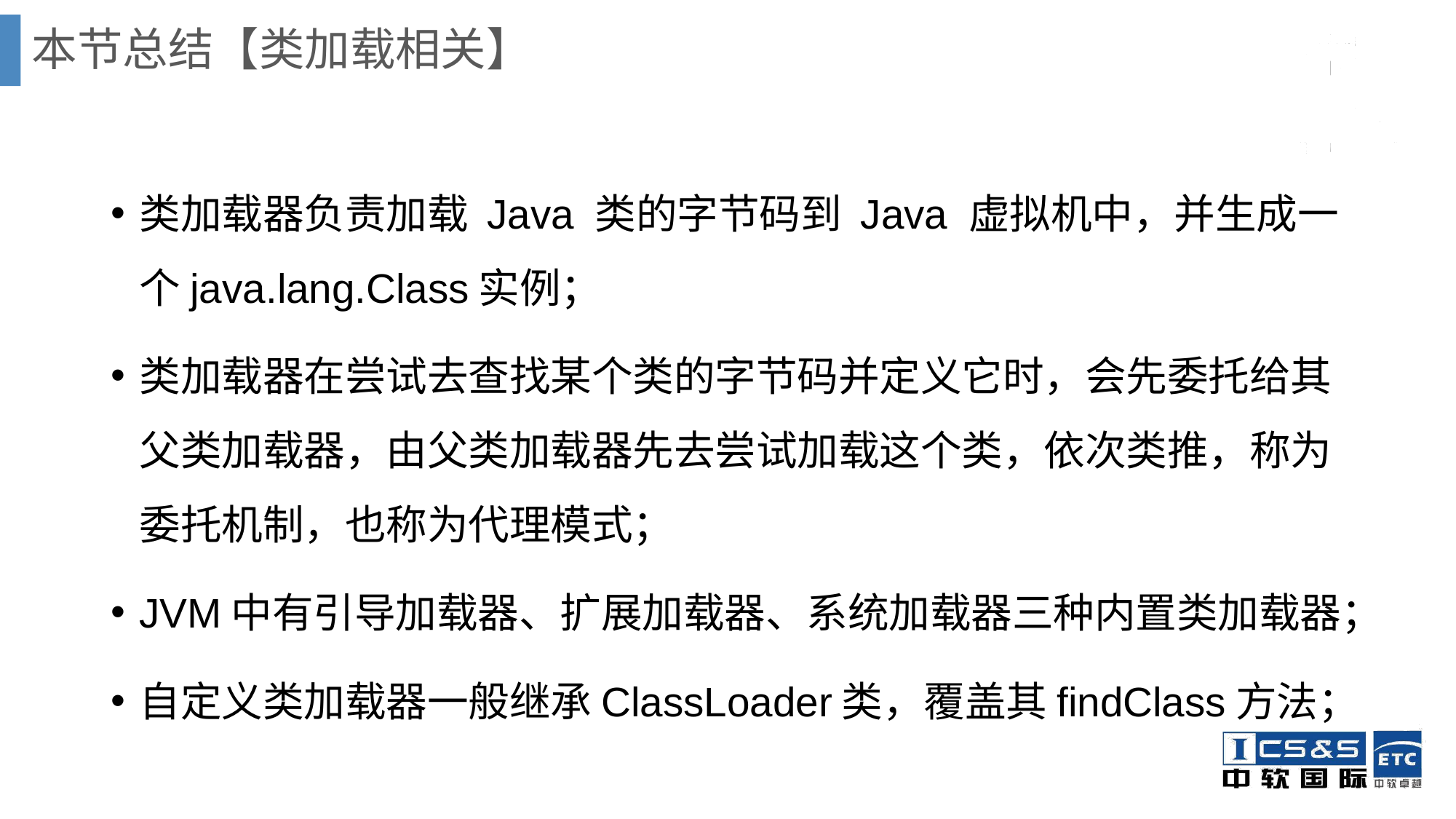

# 本节总结【类加载相关】
类加载器负责加载 Java 类的字节码到 Java 虚拟机中，并生成一个java.lang.Class实例；
类加载器在尝试去查找某个类的字节码并定义它时，会先委托给其父类加载器，由父类加载器先去尝试加载这个类，依次类推，称为委托机制，也称为代理模式；
JVM中有引导加载器、扩展加载器、系统加载器三种内置类加载器；
自定义类加载器一般继承ClassLoader类，覆盖其findClass方法；